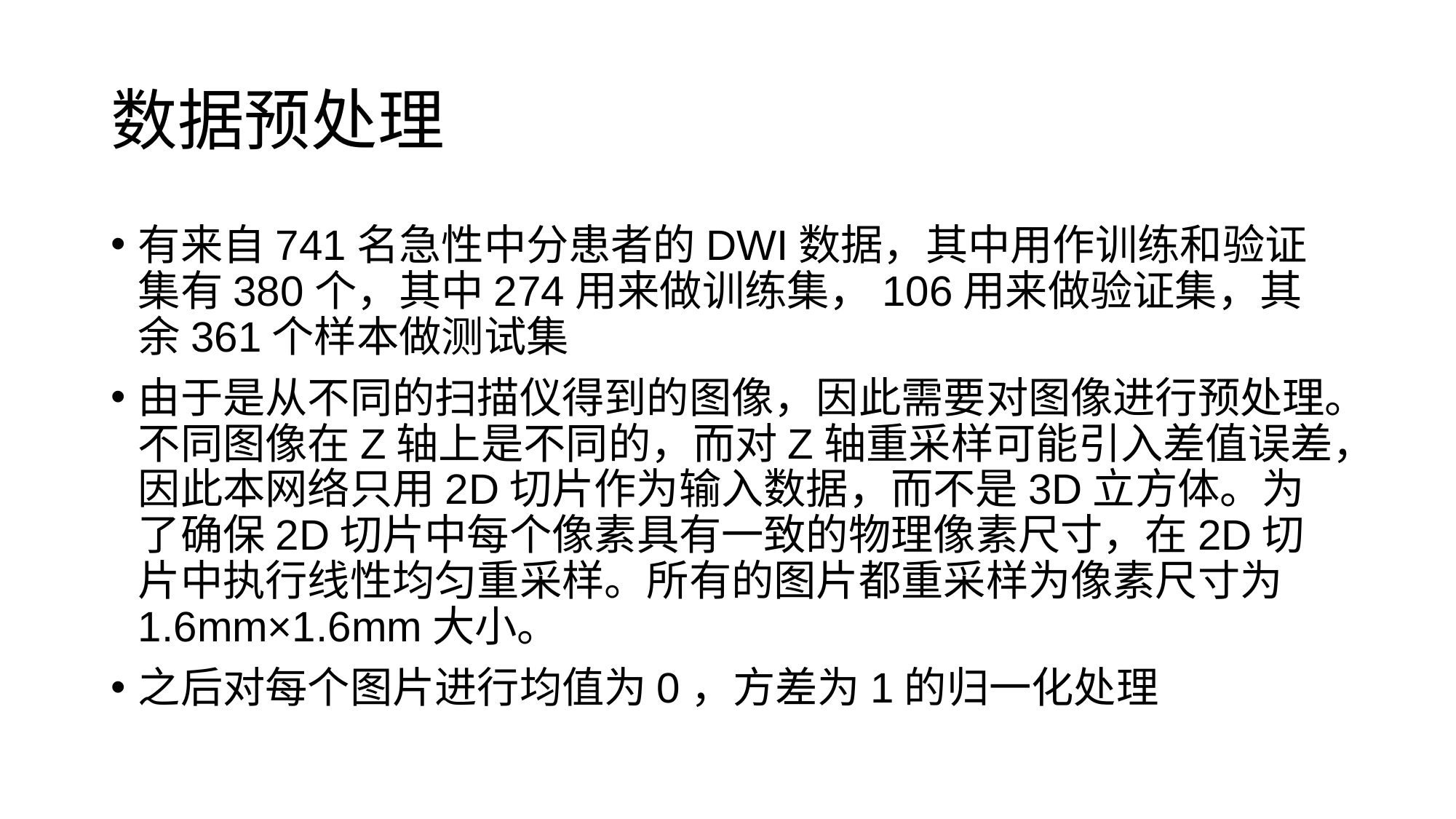

# 数据预处理
有来自741名急性中分患者的DWI数据，其中用作训练和验证集有380个，其中274用来做训练集，106用来做验证集，其余361个样本做测试集
由于是从不同的扫描仪得到的图像，因此需要对图像进行预处理。不同图像在Z轴上是不同的，而对Z轴重采样可能引入差值误差，因此本网络只用2D切片作为输入数据，而不是3D立方体。为了确保2D切片中每个像素具有一致的物理像素尺寸，在2D切片中执行线性均匀重采样。所有的图片都重采样为像素尺寸为1.6mm×1.6mm大小。
之后对每个图片进行均值为0，方差为1的归一化处理